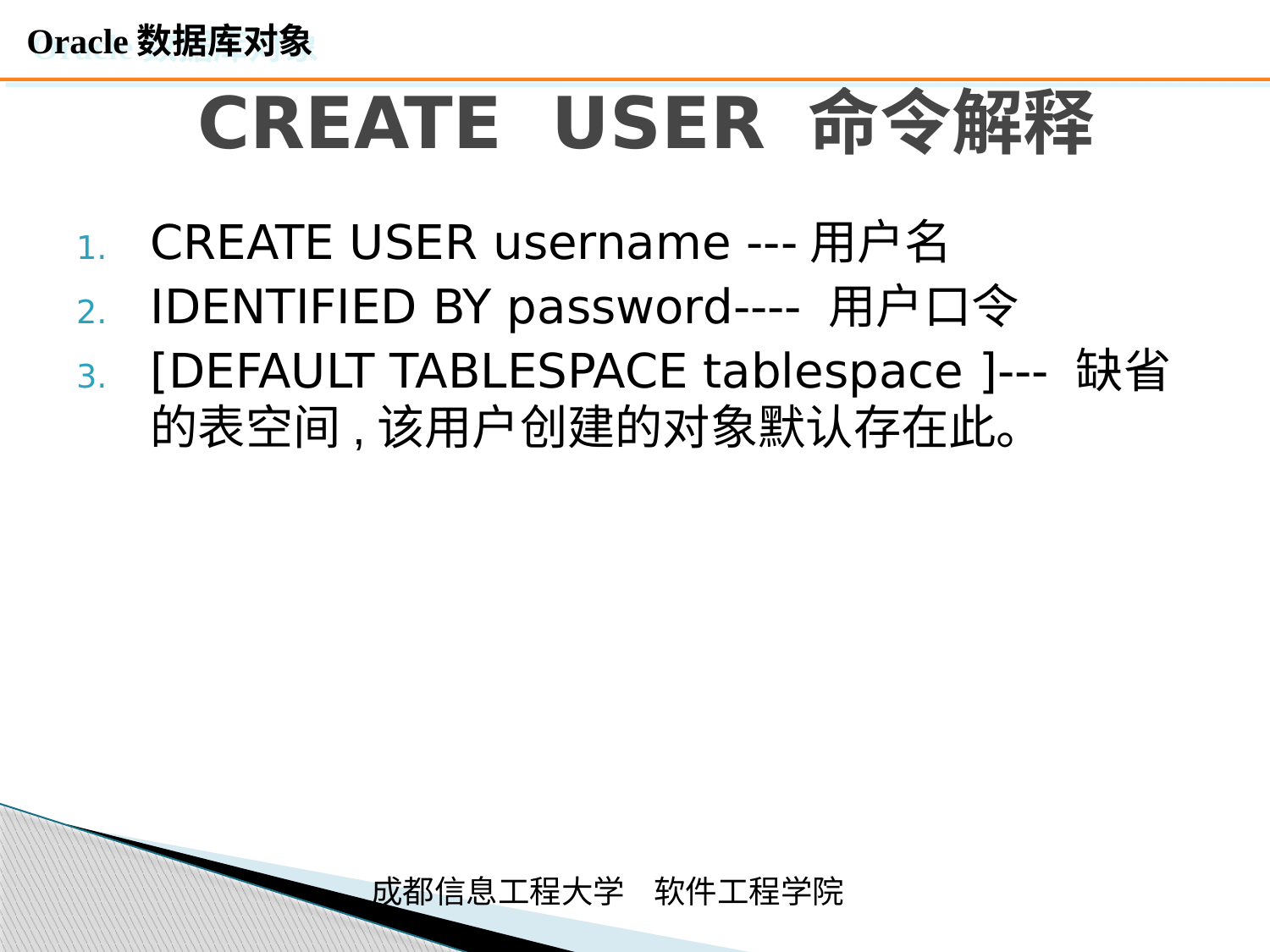

Oracle数据库对象
# CREATE  USER 命令解释

CREATE USER username ---用户名
IDENTIFIED BY password---- 用户口令
[DEFAULT TABLESPACE tablespace ]--- 缺省的表空间,该用户创建的对象默认存在此。